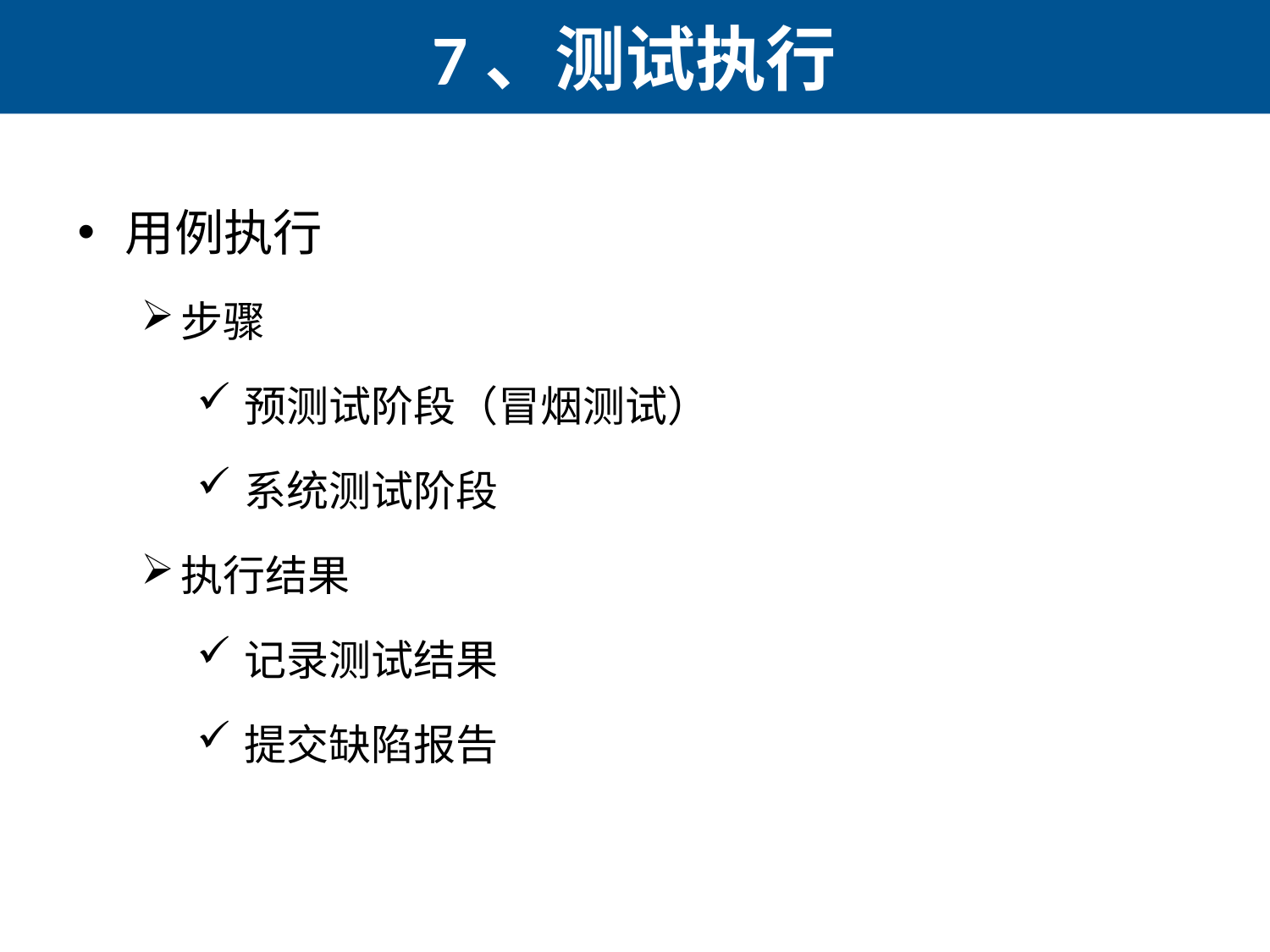

# 7、测试执行
用例执行
步骤
预测试阶段（冒烟测试）
系统测试阶段
执行结果
记录测试结果
提交缺陷报告